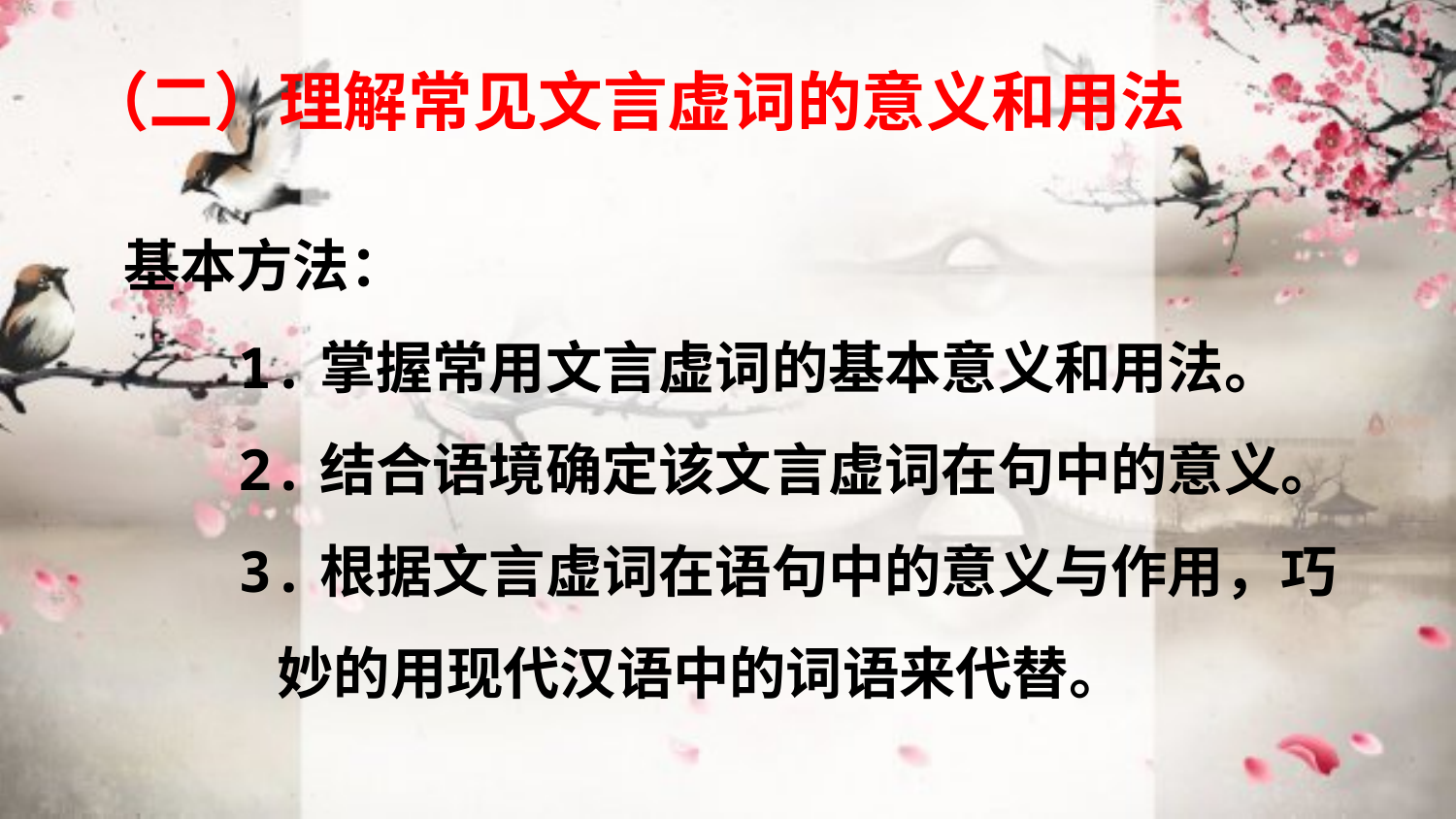

（二）理解常见文言虚词的意义和用法

基本方法：
1.掌握常用文言虚词的基本意义和用法。
2.结合语境确定该文言虚词在句中的意义。
3.根据文言虚词在语句中的意义与作用，巧
  妙的用现代汉语中的词语来代替。